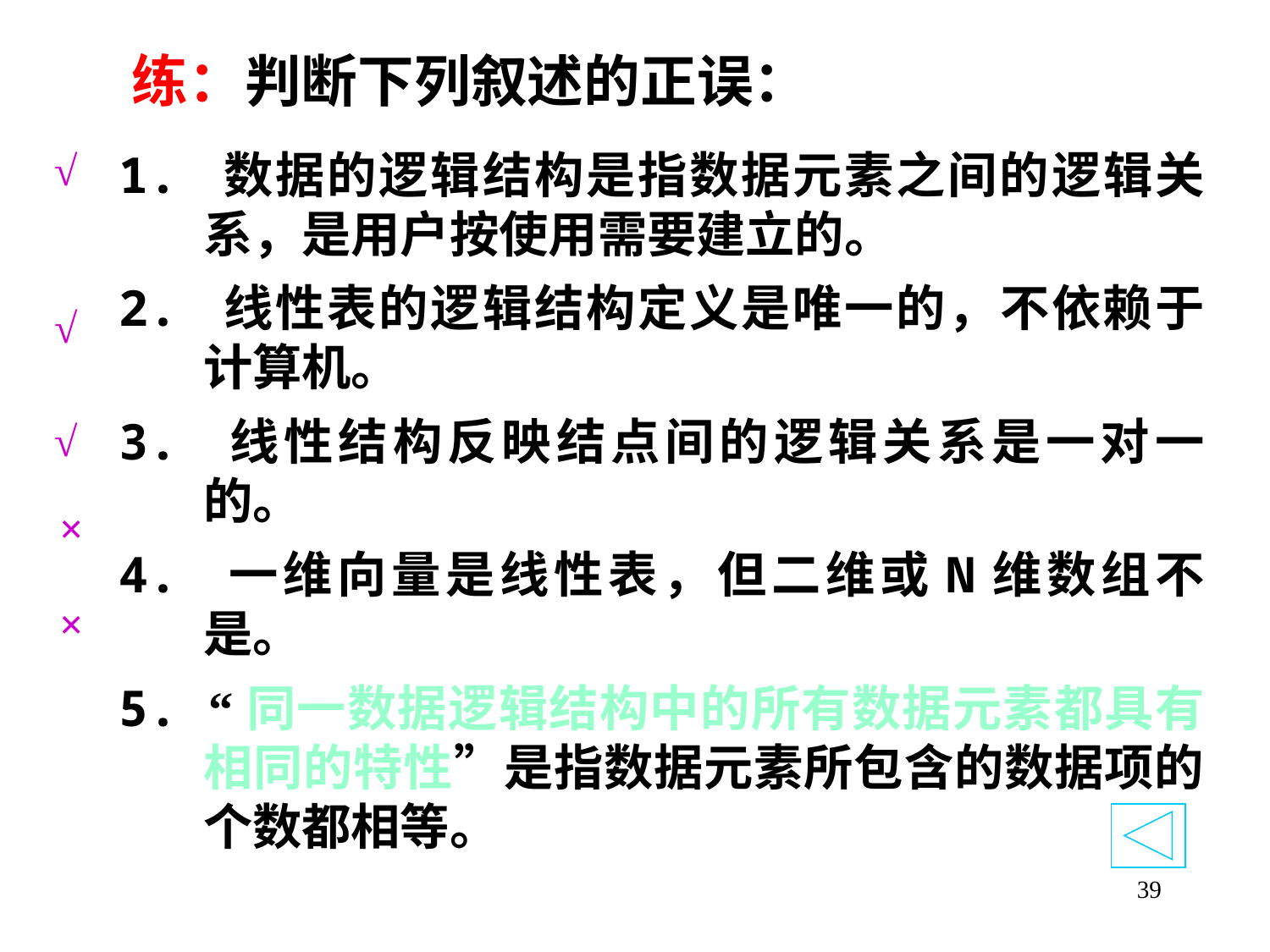

# 练：判断下列叙述的正误：
√
1. 数据的逻辑结构是指数据元素之间的逻辑关系，是用户按使用需要建立的。
2. 线性表的逻辑结构定义是唯一的，不依赖于计算机。
3. 线性结构反映结点间的逻辑关系是一对一的。
4. 一维向量是线性表，但二维或N维数组不是。
5. “同一数据逻辑结构中的所有数据元素都具有相同的特性”是指数据元素所包含的数据项的个数都相等。
√
√
×
×

39